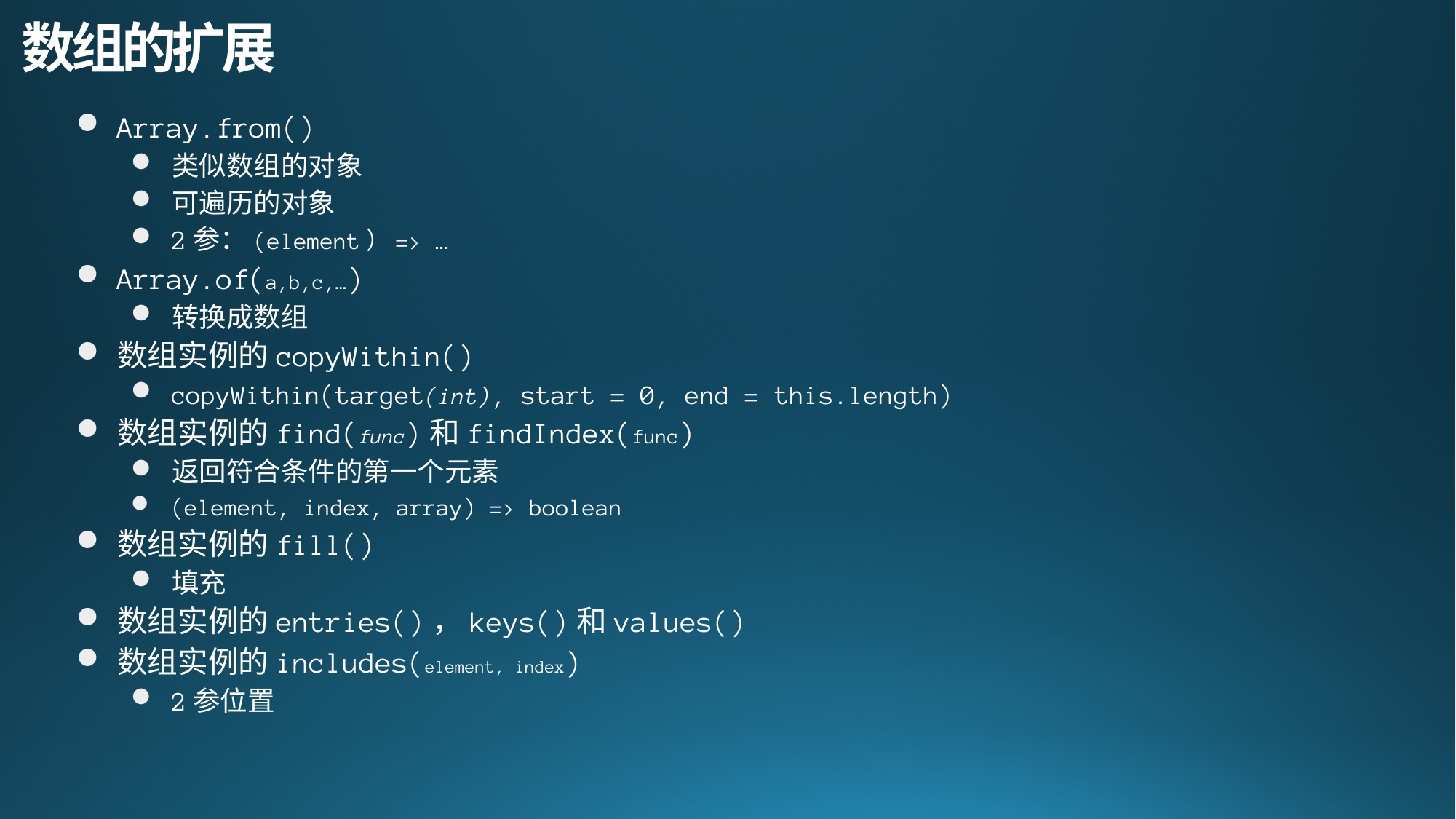

# 数组的扩展
Array.from()
类似数组的对象
可遍历的对象
2参：(element）=> …
Array.of(a,b,c,…)
转换成数组
数组实例的copyWithin()
copyWithin(target(int), start = 0, end = this.length)
数组实例的find(func)和findIndex(func)
返回符合条件的第一个元素
(element, index, array) => boolean
数组实例的fill()
填充
数组实例的entries()，keys()和values()
数组实例的includes(element, index)
2参位置